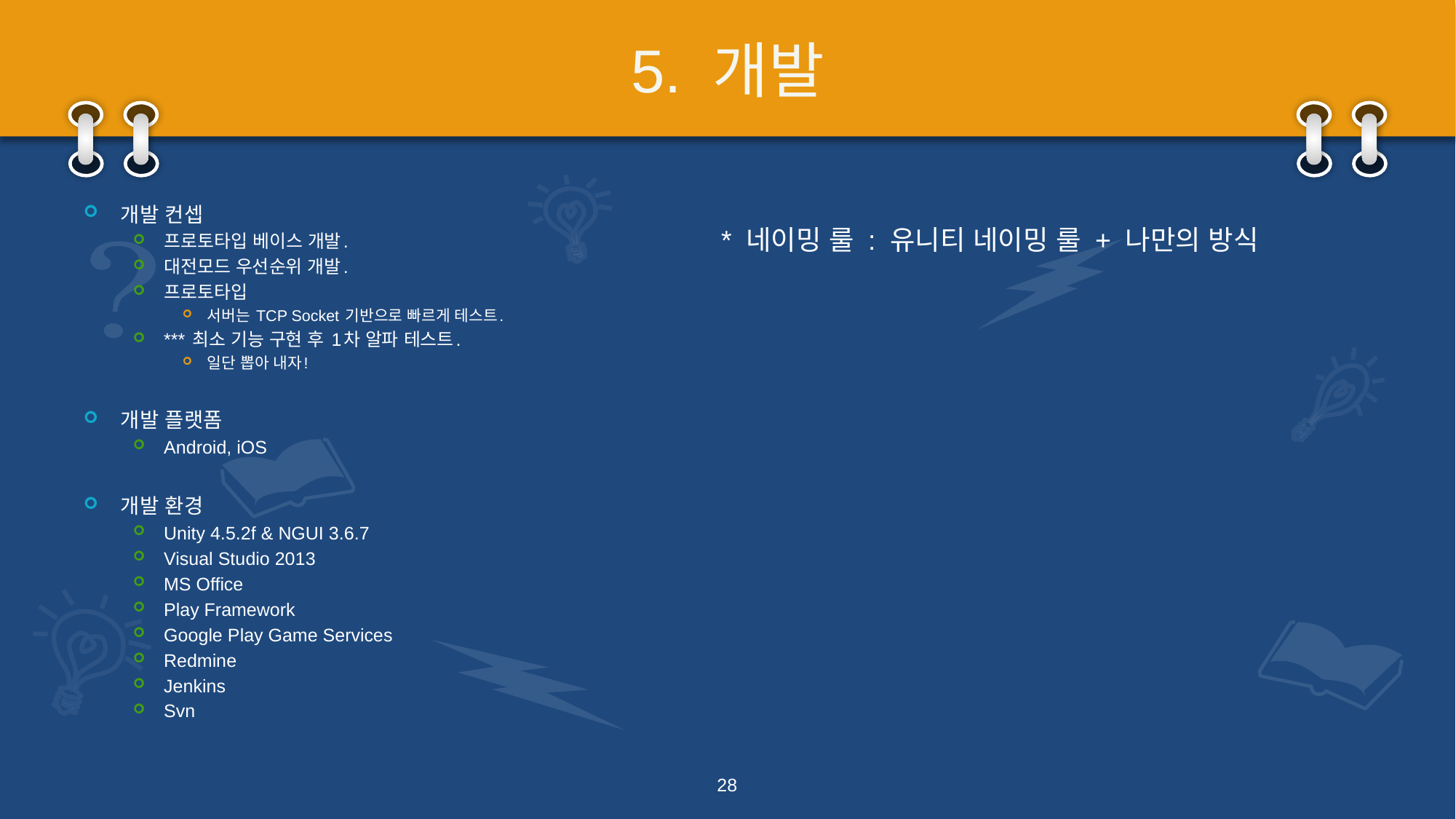

# 5. 개발
개발 컨셉
프로토타입 베이스 개발.
대전모드 우선순위 개발.
프로토타입
서버는 TCP Socket 기반으로 빠르게 테스트.
*** 최소 기능 구현 후 1차 알파 테스트.
일단 뽑아 내자!

개발 플랫폼
Android, iOS

개발 환경
Unity 4.5.2f & NGUI 3.6.7
Visual Studio 2013
MS Office
Play Framework
Google Play Game Services
Redmine
Jenkins
Svn
* 네이밍 룰 : 유니티 네이밍 룰 + 나만의 방식
28